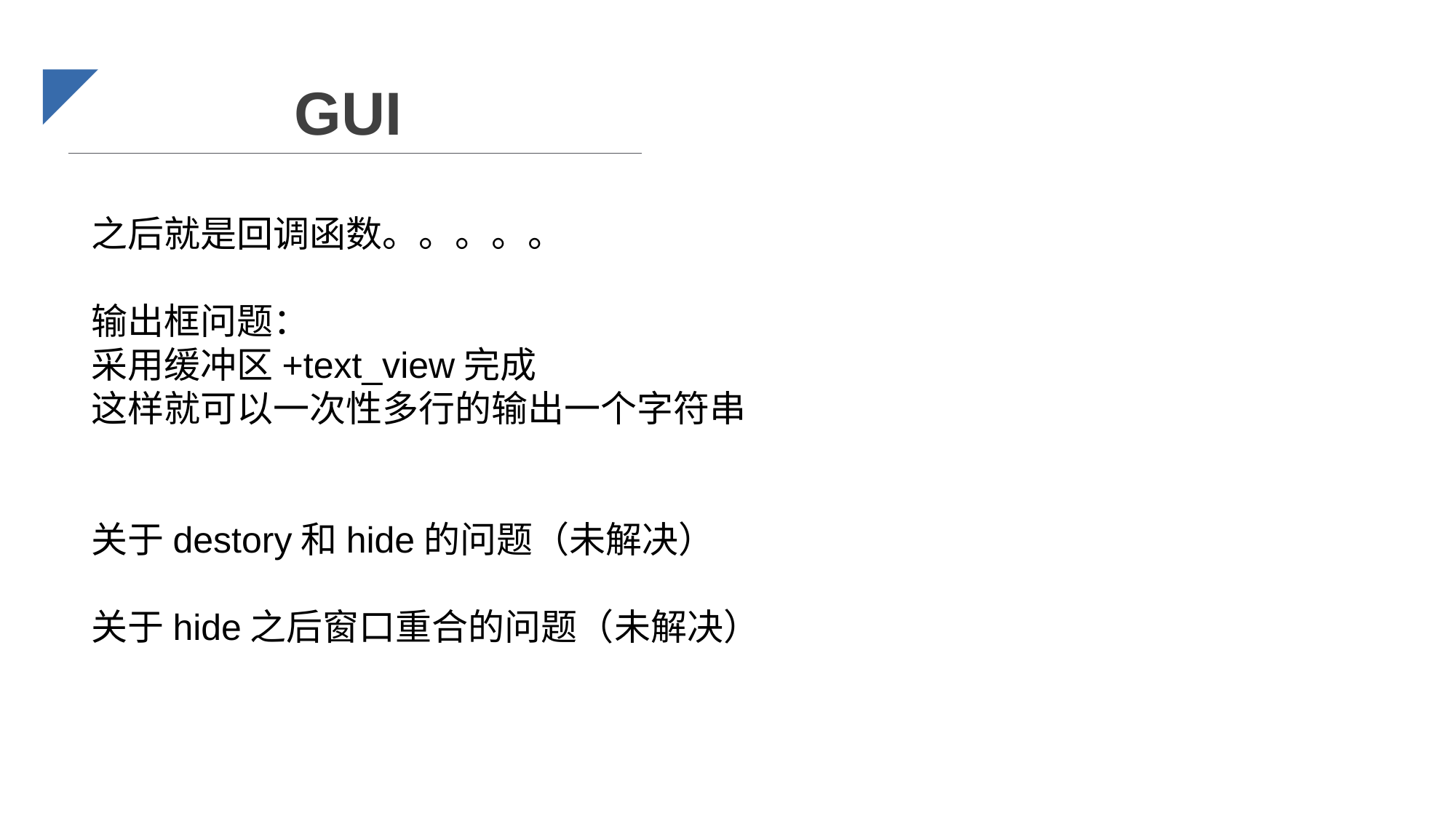

GUI

之后就是回调函数。。。。。

输出框问题：
采用缓冲区+text_view完成
这样就可以一次性多行的输出一个字符串

关于destory和hide的问题（未解决）

关于hide之后窗口重合的问题（未解决）